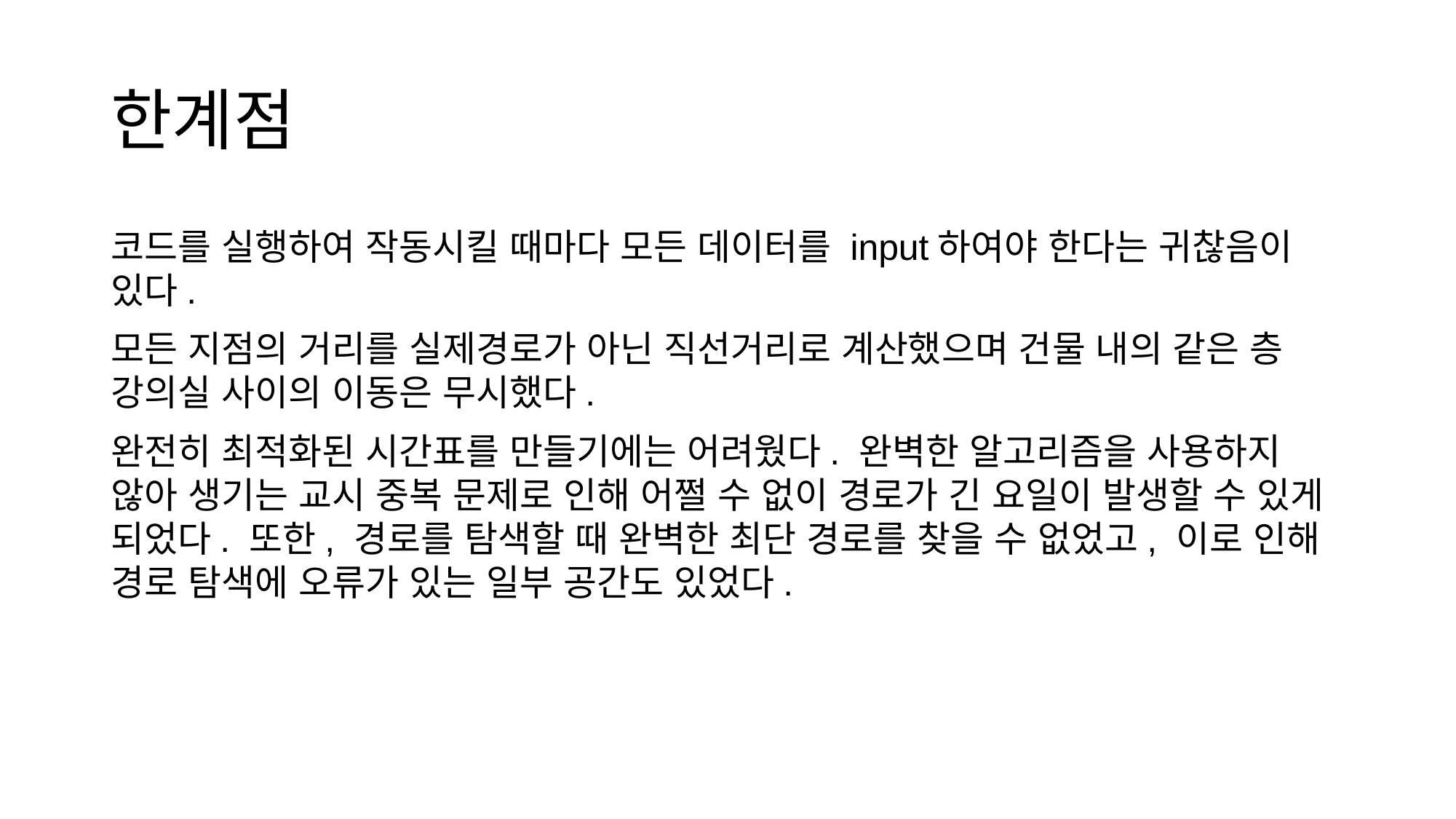

# 한계점
코드를 실행하여 작동시킬 때마다 모든 데이터를 input하여야 한다는 귀찮음이 있다.
모든 지점의 거리를 실제경로가 아닌 직선거리로 계산했으며 건물 내의 같은 층 강의실 사이의 이동은 무시했다.
완전히 최적화된 시간표를 만들기에는 어려웠다. 완벽한 알고리즘을 사용하지 않아 생기는 교시 중복 문제로 인해 어쩔 수 없이 경로가 긴 요일이 발생할 수 있게 되었다. 또한, 경로를 탐색할 때 완벽한 최단 경로를 찾을 수 없었고, 이로 인해 경로 탐색에 오류가 있는 일부 공간도 있었다.